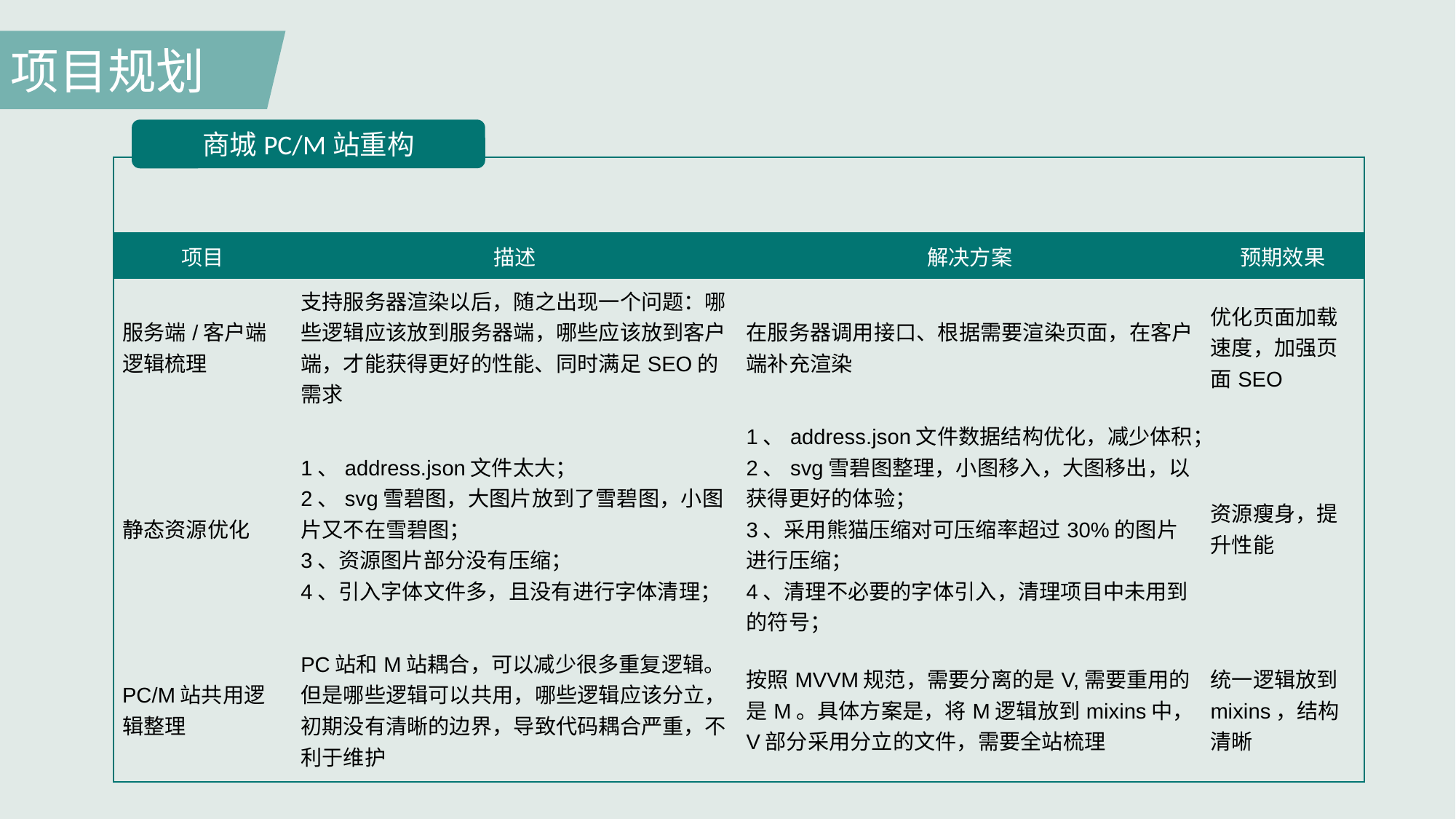

项目规划
商城PC/M站重构

| 项目 | 描述 | 解决方案 | 预期效果 |
| --- | --- | --- | --- |
| 服务端/客户端逻辑梳理 | 支持服务器渲染以后，随之出现一个问题：哪些逻辑应该放到服务器端，哪些应该放到客户端，才能获得更好的性能、同时满足SEO的需求 | 在服务器调用接口、根据需要渲染页面，在客户端补充渲染 | 优化页面加载速度，加强页面SEO |
| 静态资源优化 | 1、address.json文件太大； 2、svg雪碧图，大图片放到了雪碧图，小图片又不在雪碧图； 3、资源图片部分没有压缩； 4、引入字体文件多，且没有进行字体清理； | 1、address.json文件数据结构优化，减少体积； 2、svg雪碧图整理，小图移入，大图移出，以获得更好的体验； 3、采用熊猫压缩对可压缩率超过30%的图片进行压缩； 4、清理不必要的字体引入，清理项目中未用到的符号； | 资源瘦身，提升性能 |
| PC/M站共用逻辑整理 | PC站和M站耦合，可以减少很多重复逻辑。但是哪些逻辑可以共用，哪些逻辑应该分立，初期没有清晰的边界，导致代码耦合严重，不利于维护 | 按照MVVM规范，需要分离的是V,需要重用的是M。具体方案是，将M逻辑放到mixins中，V部分采用分立的文件，需要全站梳理 | 统一逻辑放到mixins，结构清晰 |